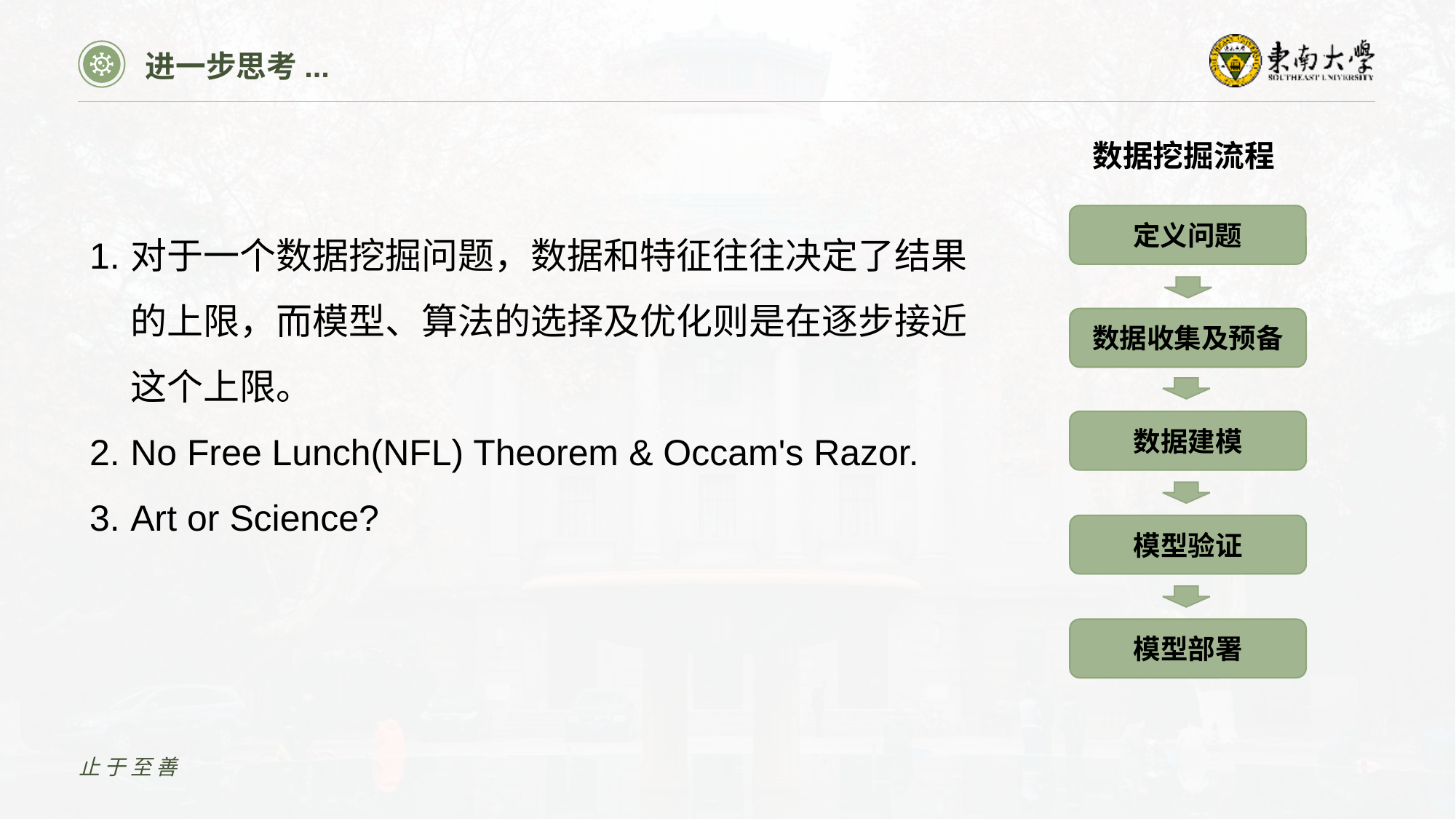

进一步思考...
数据挖掘流程
对于一个数据挖掘问题，数据和特征往往决定了结果的上限，而模型、算法的选择及优化则是在逐步接近这个上限。
No Free Lunch(NFL) Theorem & Occam's Razor.
Art or Science?
定义问题

数据收集及预备

数据建模

模型验证

模型部署
止于至善
27